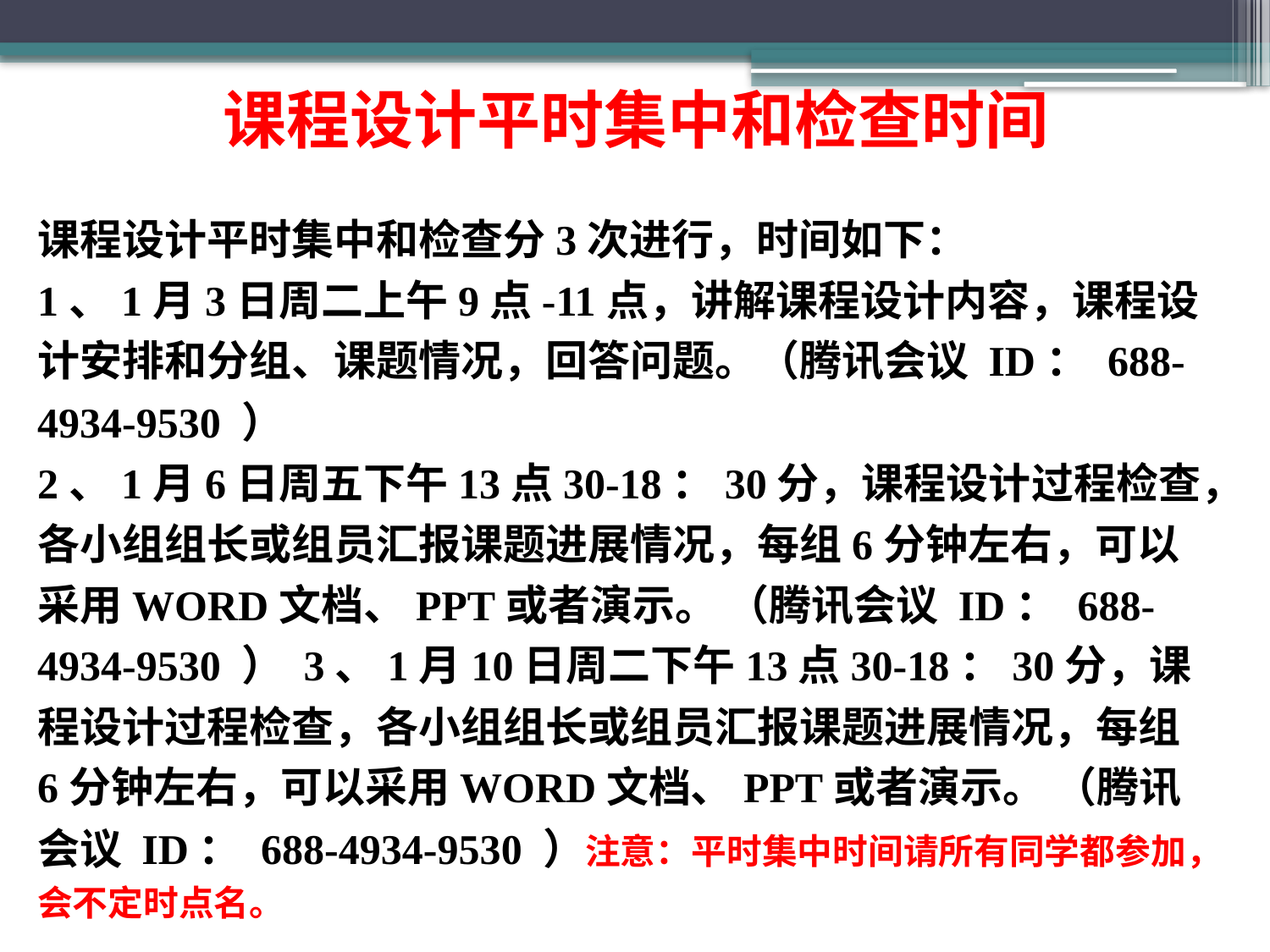

课程设计平时集中和检查时间
课程设计平时集中和检查分3次进行，时间如下：
1、1月3日周二上午9点-11点，讲解课程设计内容，课程设计安排和分组、课题情况，回答问题。（腾讯会议 ID： 688-4934-9530 ）
2、1月6日周五下午13点30-18：30分，课程设计过程检查，各小组组长或组员汇报课题进展情况，每组6分钟左右，可以采用WORD文档、PPT或者演示。 （腾讯会议 ID： 688-4934-9530 ） 3、1月10日周二下午13点30-18：30分，课程设计过程检查，各小组组长或组员汇报课题进展情况，每组6分钟左右，可以采用WORD文档、PPT或者演示。 （腾讯会议 ID： 688-4934-9530 ）注意：平时集中时间请所有同学都参加，会不定时点名。